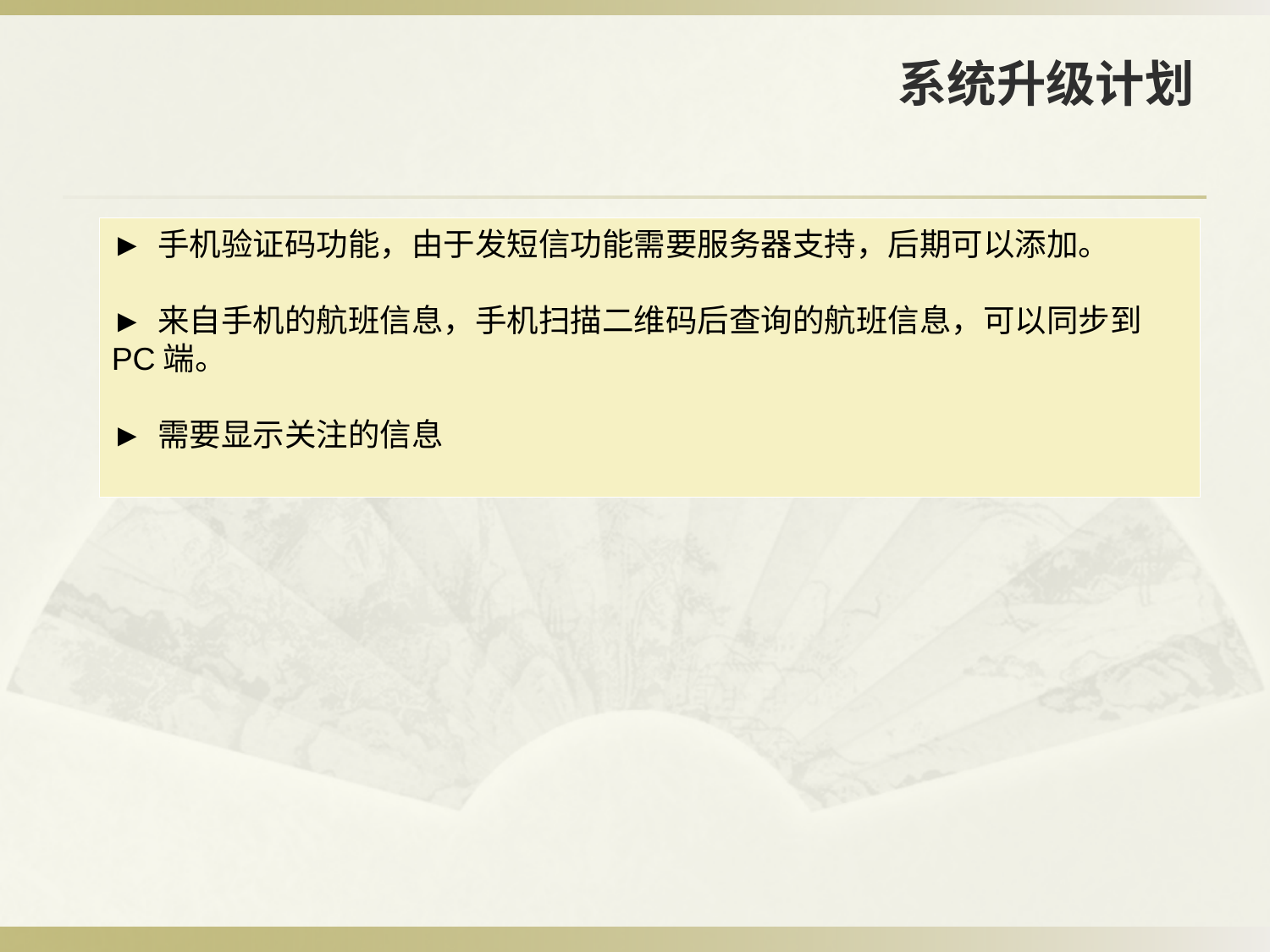

# 系统升级计划
► 手机验证码功能，由于发短信功能需要服务器支持，后期可以添加。

► 来自手机的航班信息，手机扫描二维码后查询的航班信息，可以同步到PC端。

► 需要显示关注的信息